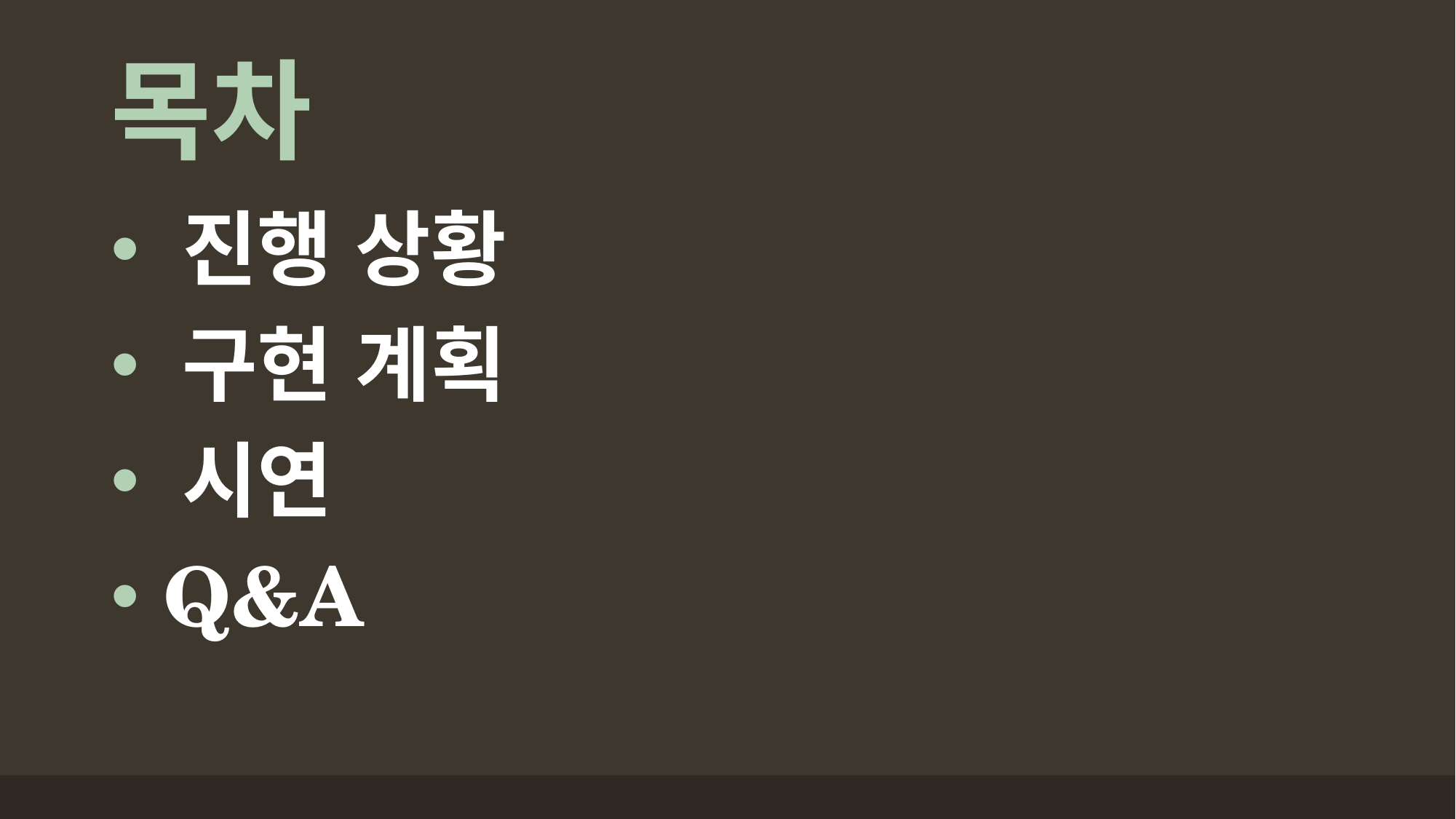

# 목차
 진행 상황
 구현 계획
 시연
 Q&A